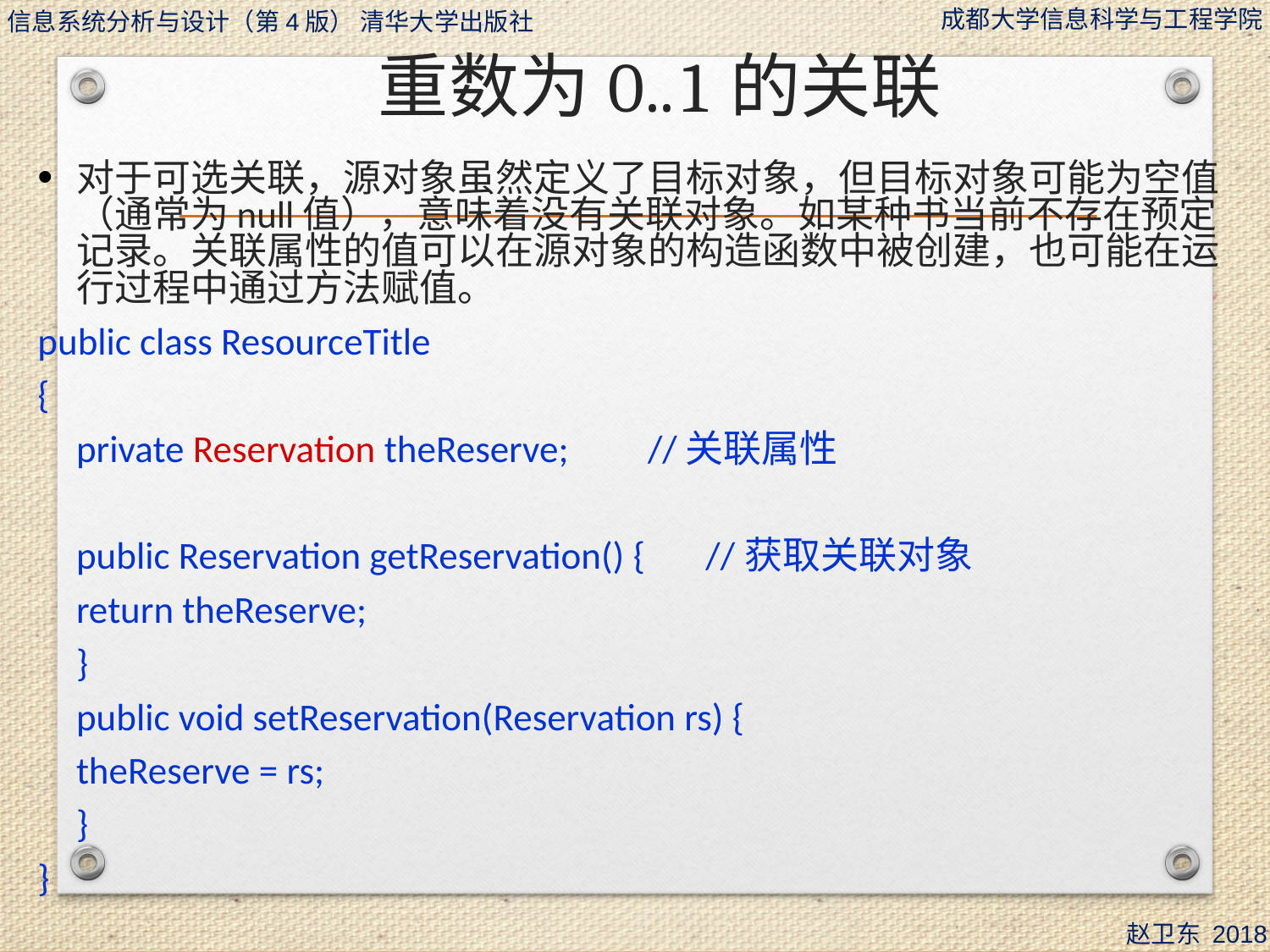

# 重数为0..1的关联
对于可选关联，源对象虽然定义了目标对象，但目标对象可能为空值（通常为null值），意味着没有关联对象。如某种书当前不存在预定记录。关联属性的值可以在源对象的构造函数中被创建，也可能在运行过程中通过方法赋值。
public class ResourceTitle
{
	private Reservation theReserve;		//关联属性

	public Reservation getReservation() {       //获取关联对象
		return theReserve;
	}
	public void setReservation(Reservation rs) {
		theReserve = rs;
	}
}